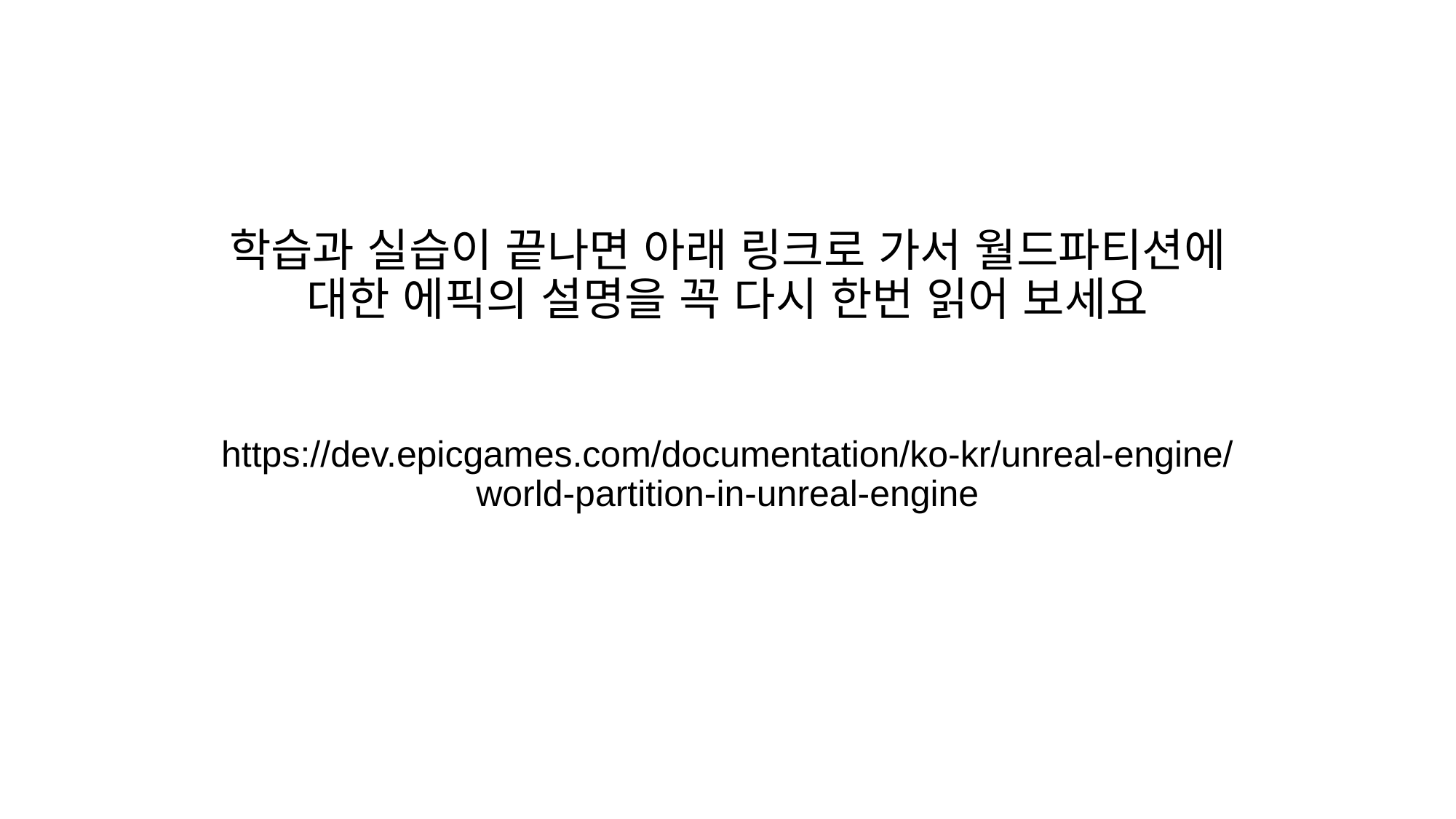

# 학습과 실습이 끝나면 아래 링크로 가서 월드파티션에 대한 에픽의 설명을 꼭 다시 한번 읽어 보세요
https://dev.epicgames.com/documentation/ko-kr/unreal-engine/world-partition-in-unreal-engine